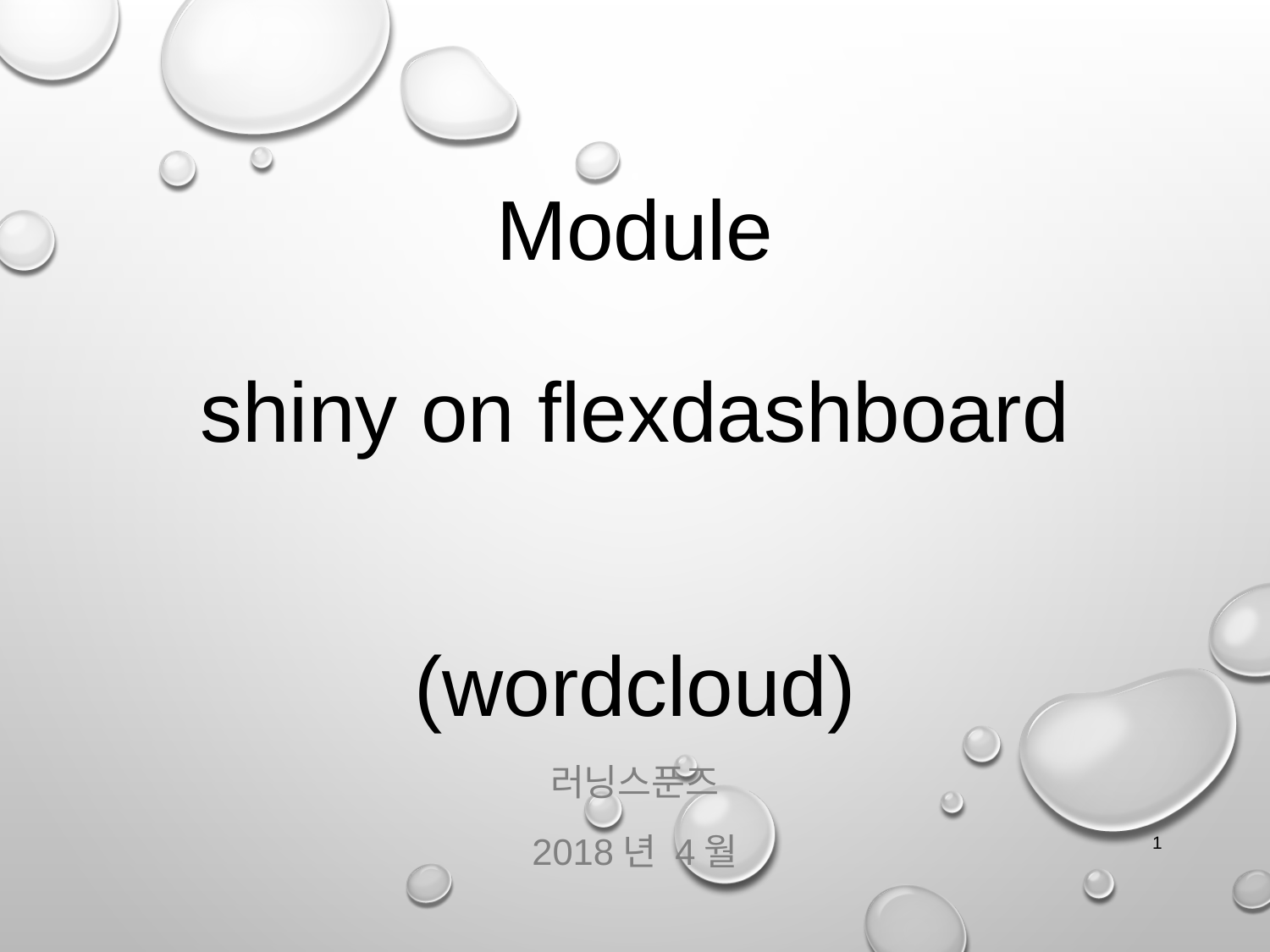

# Module shiny on flexdashboard (wordcloud)
러닝스푼즈
2018년 4월
1